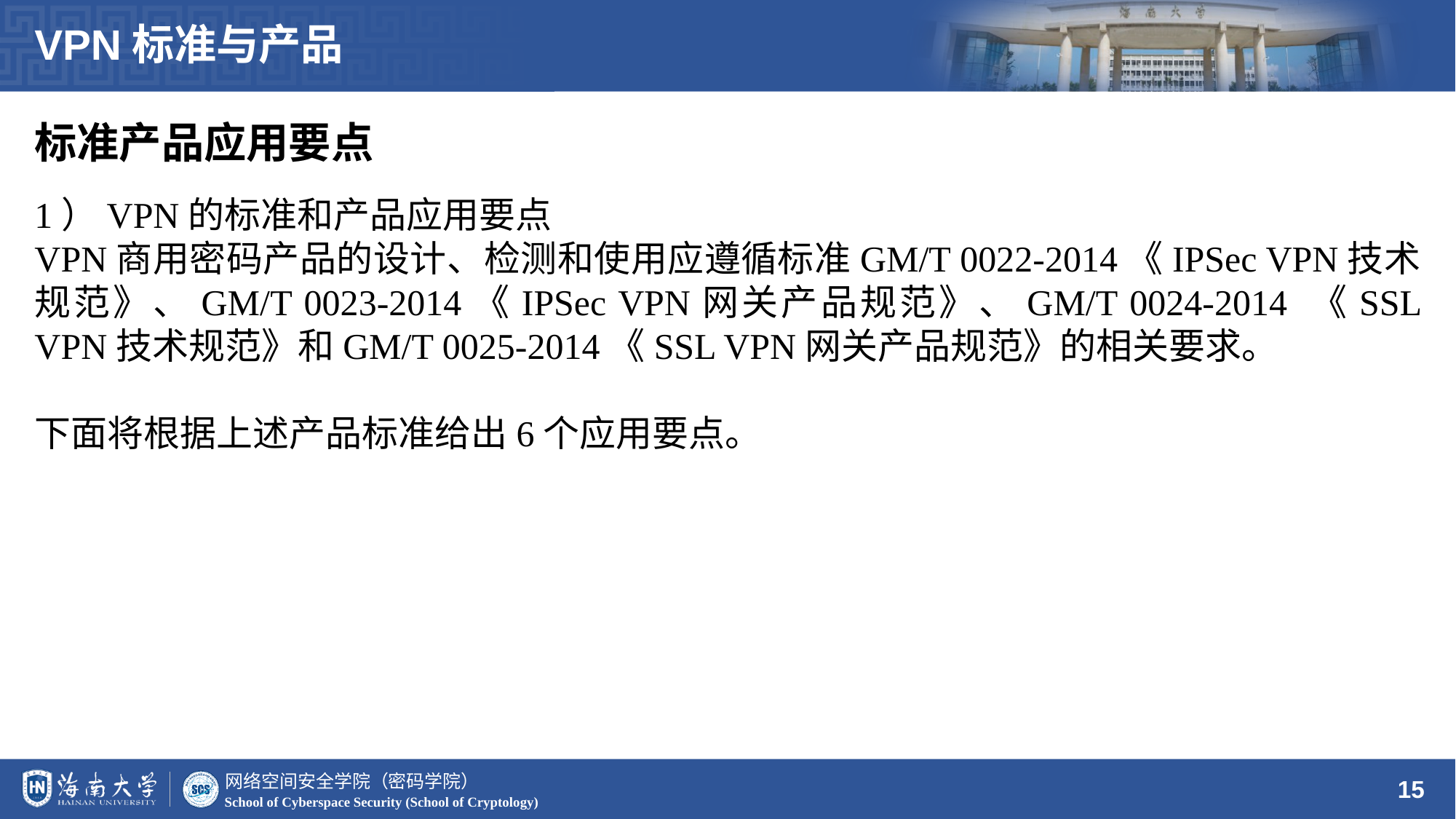

VPN标准与产品
标准产品应用要点
1）VPN的标准和产品应用要点
VPN商用密码产品的设计、检测和使用应遵循标准GM/T 0022-2014《IPSec VPN技术规范》、GM/T 0023-2014《IPSec VPN网关产品规范》、GM/T 0024-2014 《SSL VPN技术规范》和GM/T 0025-2014《SSL VPN网关产品规范》的相关要求。

下面将根据上述产品标准给出6个应用要点。
15